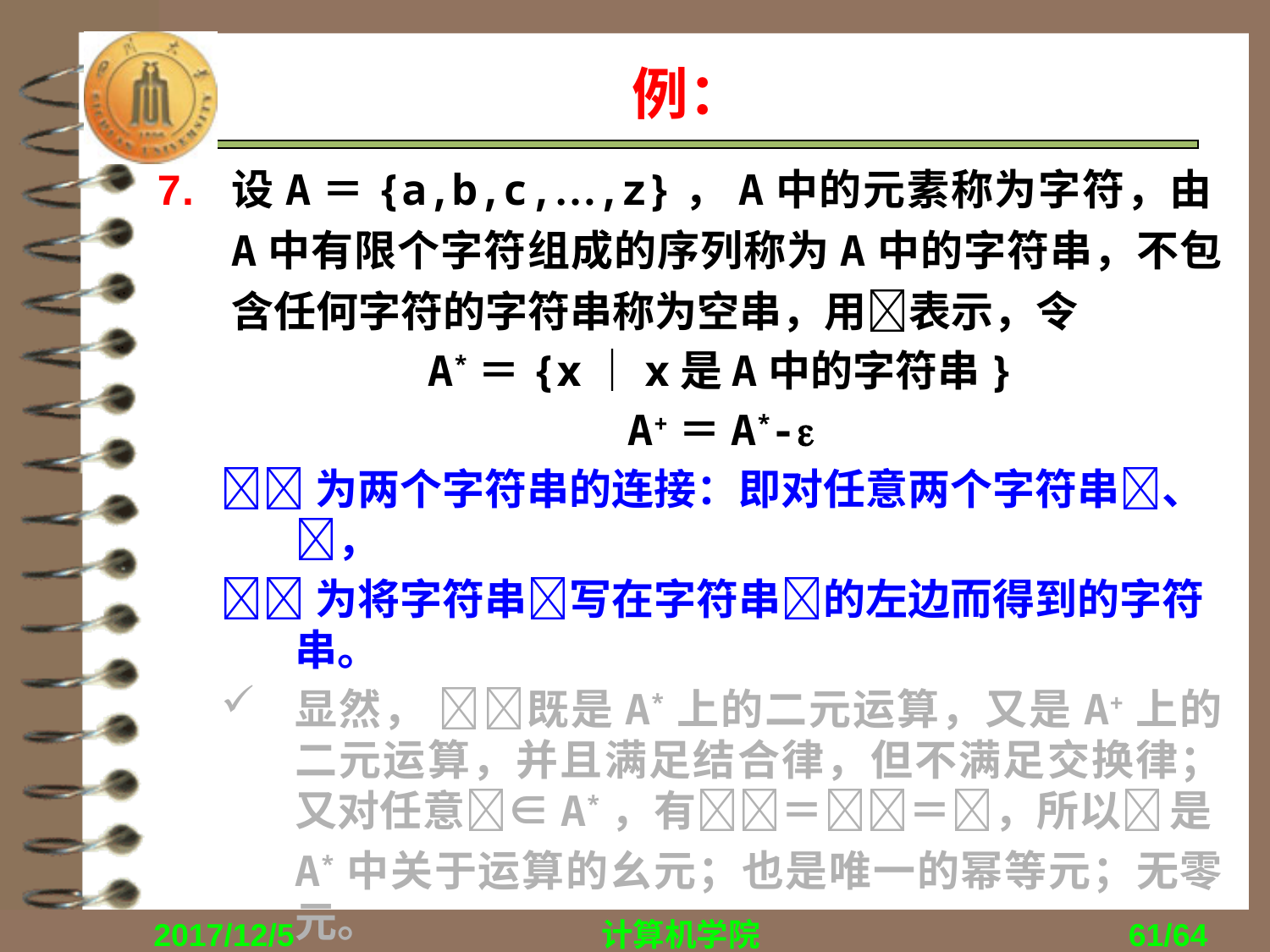

# 例：
设A＝{a,b,c,…,z}，A中的元素称为字符，由A中有限个字符组成的序列称为A中的字符串，不包含任何字符的字符串称为空串，用ε表示，令
A*＝{x｜x是A中的字符串}
A+＝A*-ε
αβ为两个字符串的连接：即对任意两个字符串α、β，
αβ为将字符串α写在字符串β的左边而得到的字符串。
显然， αβ既是A*上的二元运算，又是A+上的二元运算，并且满足结合律，但不满足交换律；又对任意α∈A*，有αε＝εα＝α，所以ε 是A*中关于运算的幺元；也是唯一的幂等元；无零元。
因此，<A*,>是含么半群，而<A+,>只是半群。
2017/12/5
计算机学院
61/64